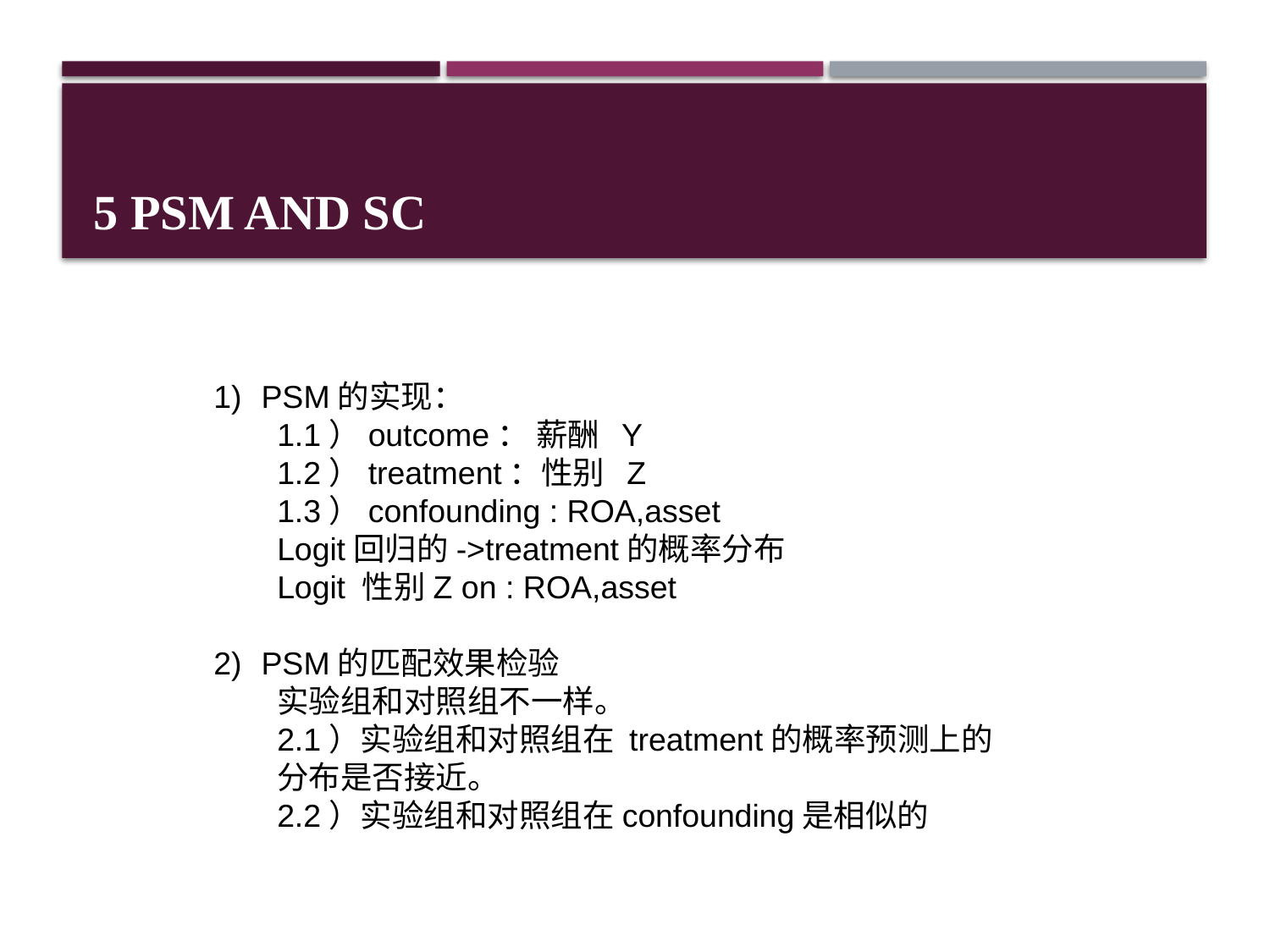

# 5 PSM and SC
PSM的实现：
1.1）outcome： 薪酬  Y
1.2）treatment：性别  Z
1.3）confounding : ROA,asset
Logit回归的->treatment的概率分布
Logit 性别Z on : ROA,asset

PSM的匹配效果检验
实验组和对照组不一样。
2.1）实验组和对照组在 treatment的概率预测上的分布是否接近。
2.2）实验组和对照组在confounding是相似的